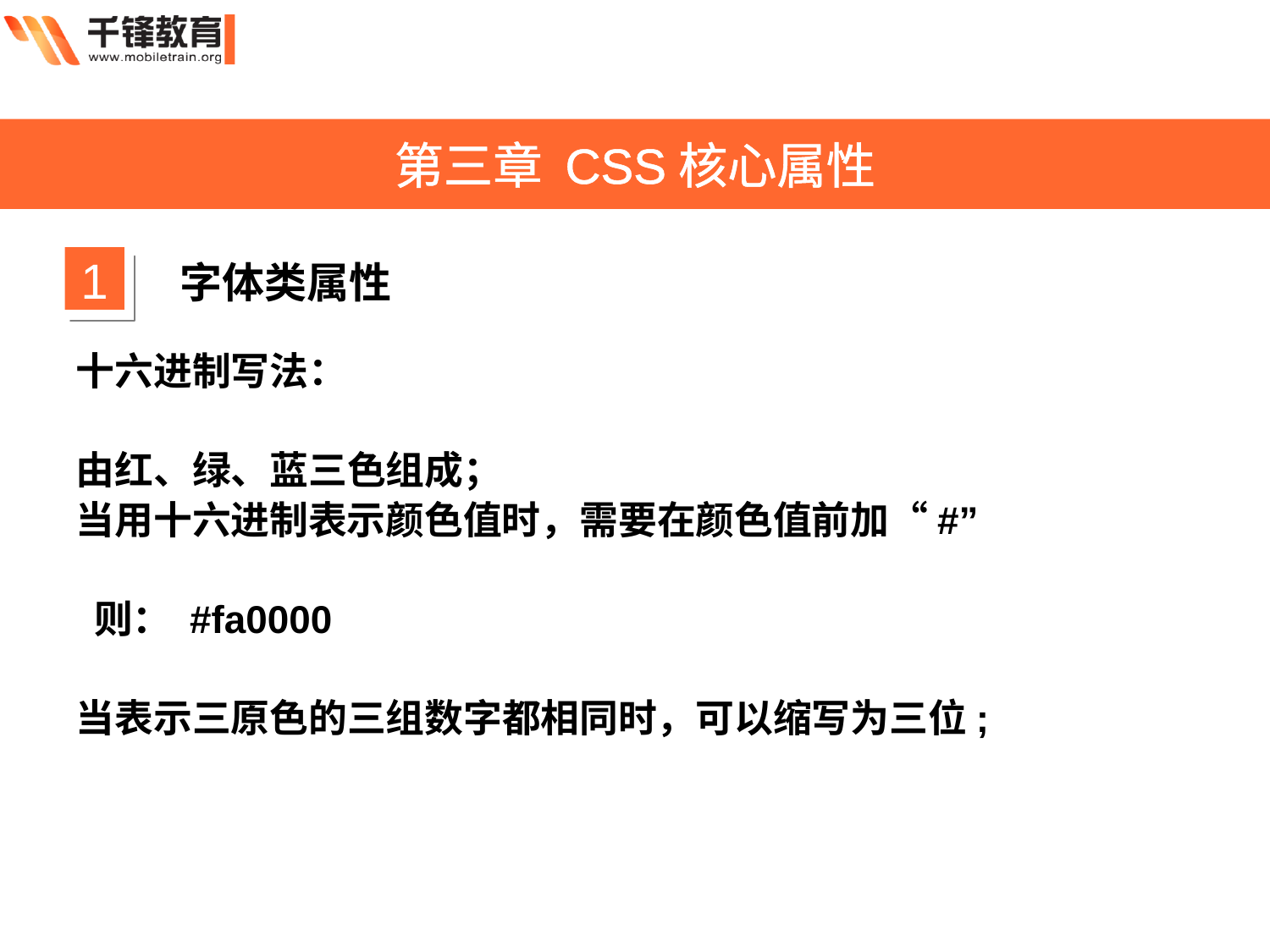

第三章 CSS核心属性
1

字体类属性

十六进制写法：

由红、绿、蓝三色组成；
当用十六进制表示颜色值时，需要在颜色值前加“#”

 则： #fa0000

当表示三原色的三组数字都相同时，可以缩写为三位;